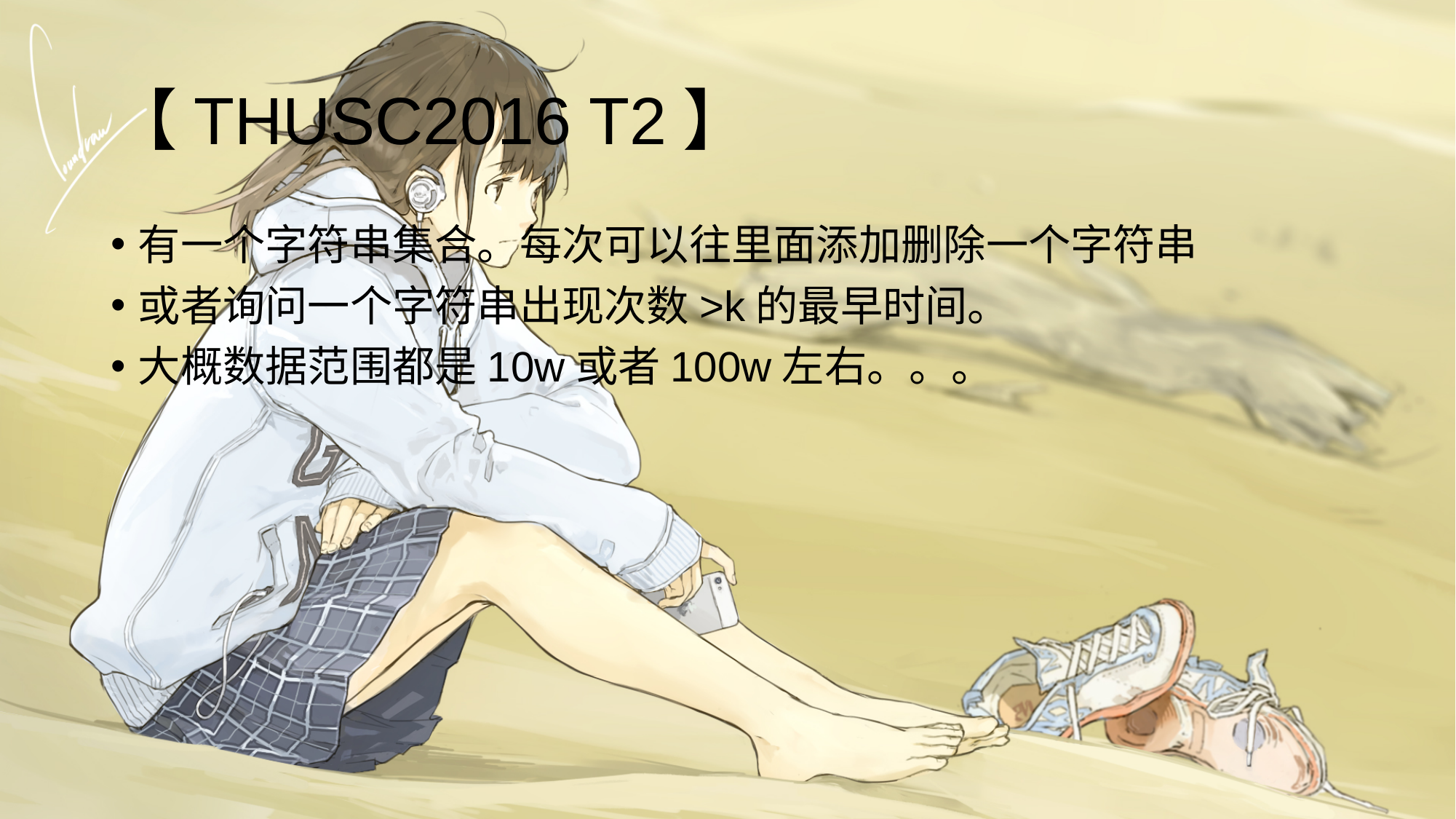

# 【THUSC2016 T2】
有一个字符串集合。每次可以往里面添加删除一个字符串
或者询问一个字符串出现次数>k的最早时间。
大概数据范围都是10w或者100w左右。。。